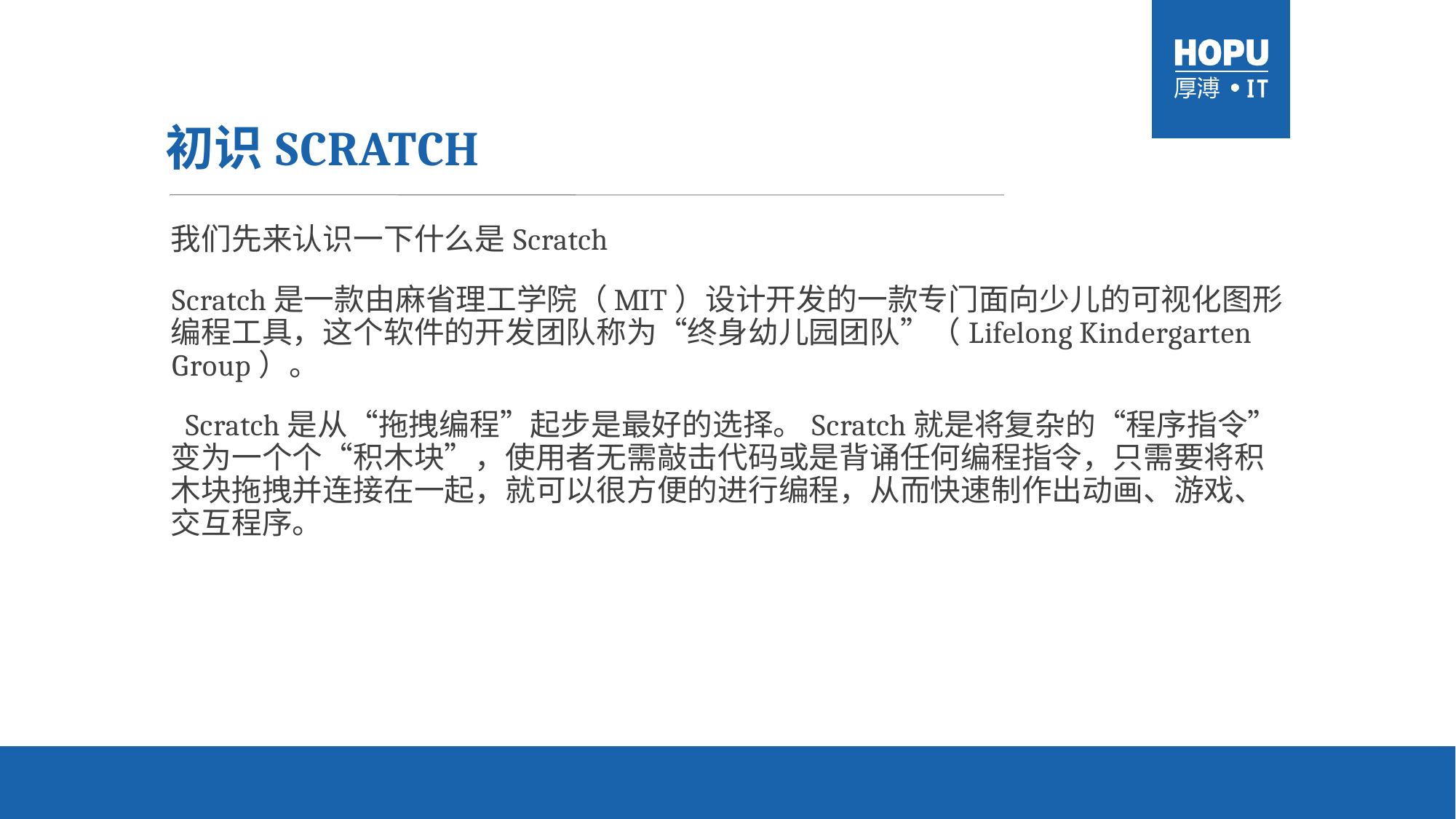

# 初识Scratch
我们先来认识一下什么是Scratch
Scratch是一款由麻省理工学院（MIT）设计开发的一款专门面向少儿的可视化图形编程工具，这个软件的开发团队称为“终身幼儿园团队”（Lifelong Kindergarten Group）。
  Scratch是从“拖拽编程”起步是最好的选择。Scratch就是将复杂的“程序指令”变为一个个“积木块”，使用者无需敲击代码或是背诵任何编程指令，只需要将积木块拖拽并连接在一起，就可以很方便的进行编程，从而快速制作出动画、游戏、交互程序。